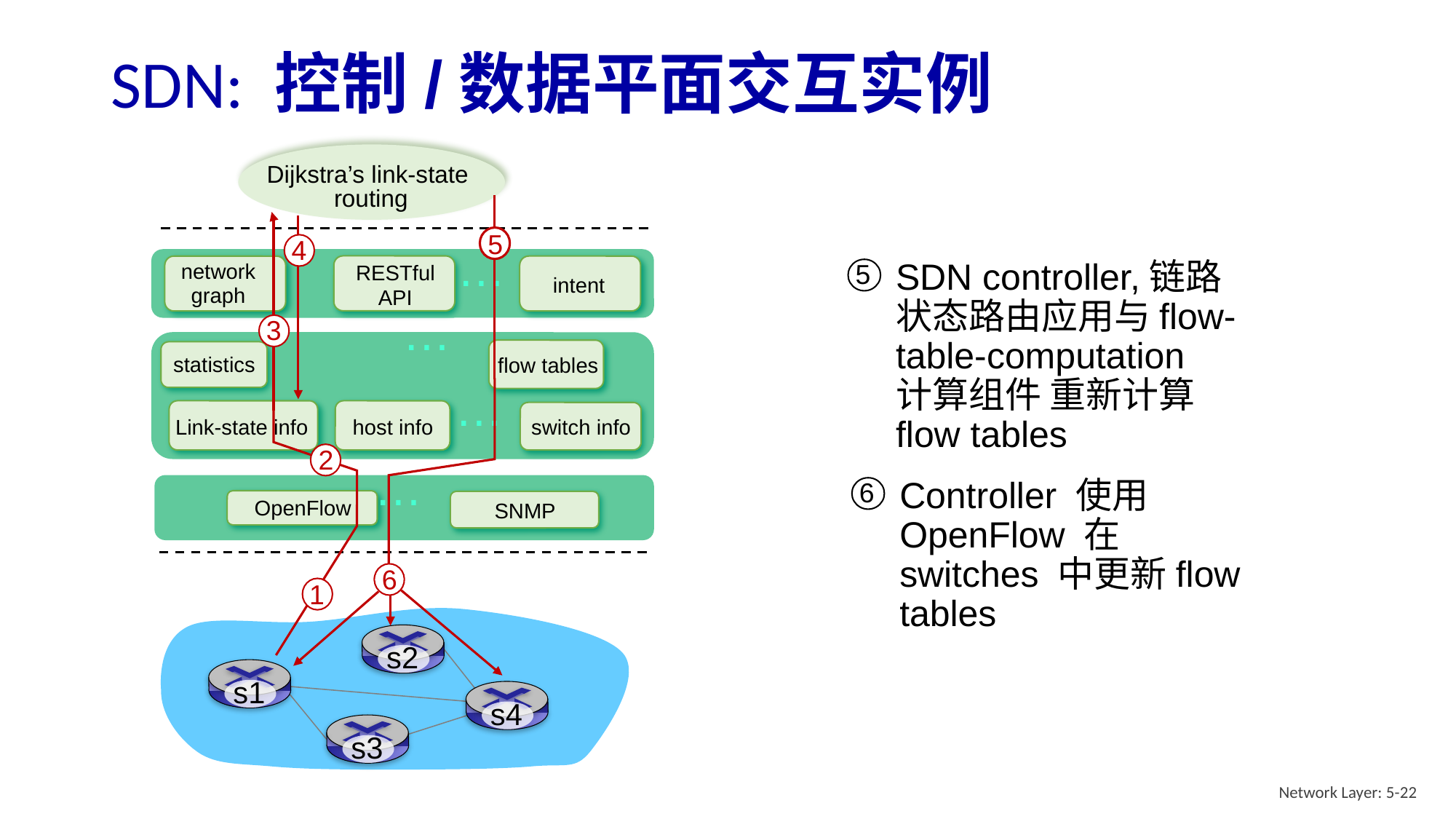

# SDN: 控制/数据平面交互实例

Dijkstra’s link-state
routing
5

3

4

…

5

SDN controller,链路状态路由应用与flow-table-computation 计算组件 重新计算flow tables
network graph

RESTful
API

intent
…

flow tables

statistics
…

6

Link-state info

host info

switch info

2

…
6

Controller 使用 OpenFlow 在switches 中更新flow tables

OpenFlow

SNMP

1

s2

s1

s4

s3

Network Layer: 5-22